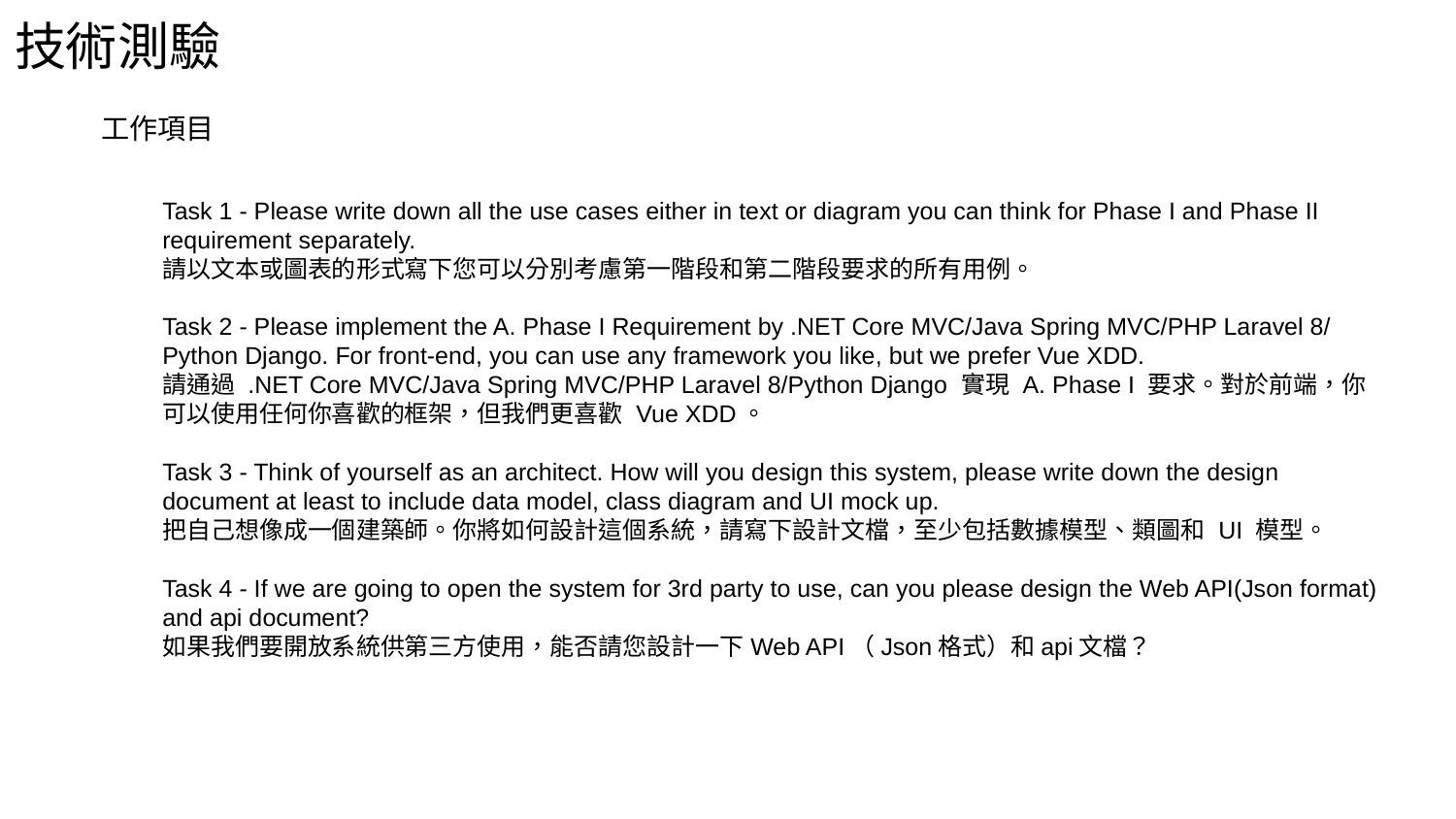

# 技術測驗
工作項目

Task 1 - Please write down all the use cases either in text or diagram you can think for Phase I and Phase II requirement separately.
請以文本或圖表的形式寫下您可以分別考慮第一階段和第二階段要求的所有用例。

Task 2 - Please implement the A. Phase I Requirement by .NET Core MVC/Java Spring MVC/PHP Laravel 8/ Python Django. For front-end, you can use any framework you like, but we prefer Vue XDD.
請通過 .NET Core MVC/Java Spring MVC/PHP Laravel 8/Python Django 實現 A. Phase I 要求。對於前端，你可以使用任何你喜歡的框架，但我們更喜歡 Vue XDD。

Task 3 - Think of yourself as an architect. How will you design this system, please write down the design document at least to include data model, class diagram and UI mock up.
把自己想像成一個建築師。你將如何設計這個系統，請寫下設計文檔，至少包括數據模型、類圖和 UI 模型。

Task 4 - If we are going to open the system for 3rd party to use, can you please design the Web API(Json format) and api document?
如果我們要開放系統供第三方使用，能否請您設計一下Web API（Json格式）和api文檔？